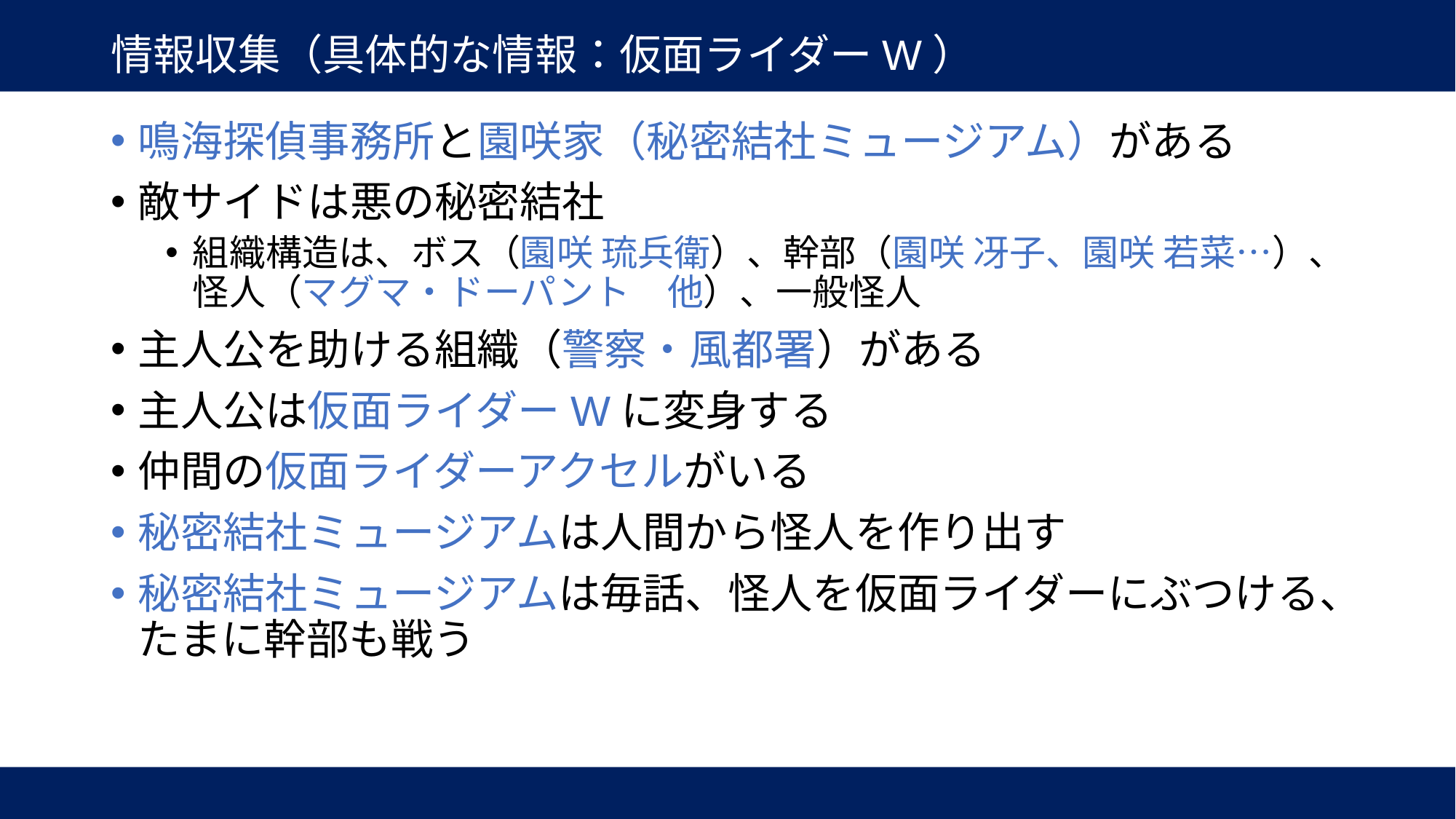

# 情報収集（具体的な情報：仮面ライダーW）
鳴海探偵事務所と園咲家（秘密結社ミュージアム）がある
敵サイドは悪の秘密結社
組織構造は、ボス（園咲 琉兵衛）、幹部（園咲 冴子、園咲 若菜…）、怪人（マグマ・ドーパント　他）、一般怪人
主人公を助ける組織（警察・風都署）がある
主人公は仮面ライダーWに変身する
仲間の仮面ライダーアクセルがいる
秘密結社ミュージアムは人間から怪人を作り出す
秘密結社ミュージアムは毎話、怪人を仮面ライダーにぶつける、たまに幹部も戦う